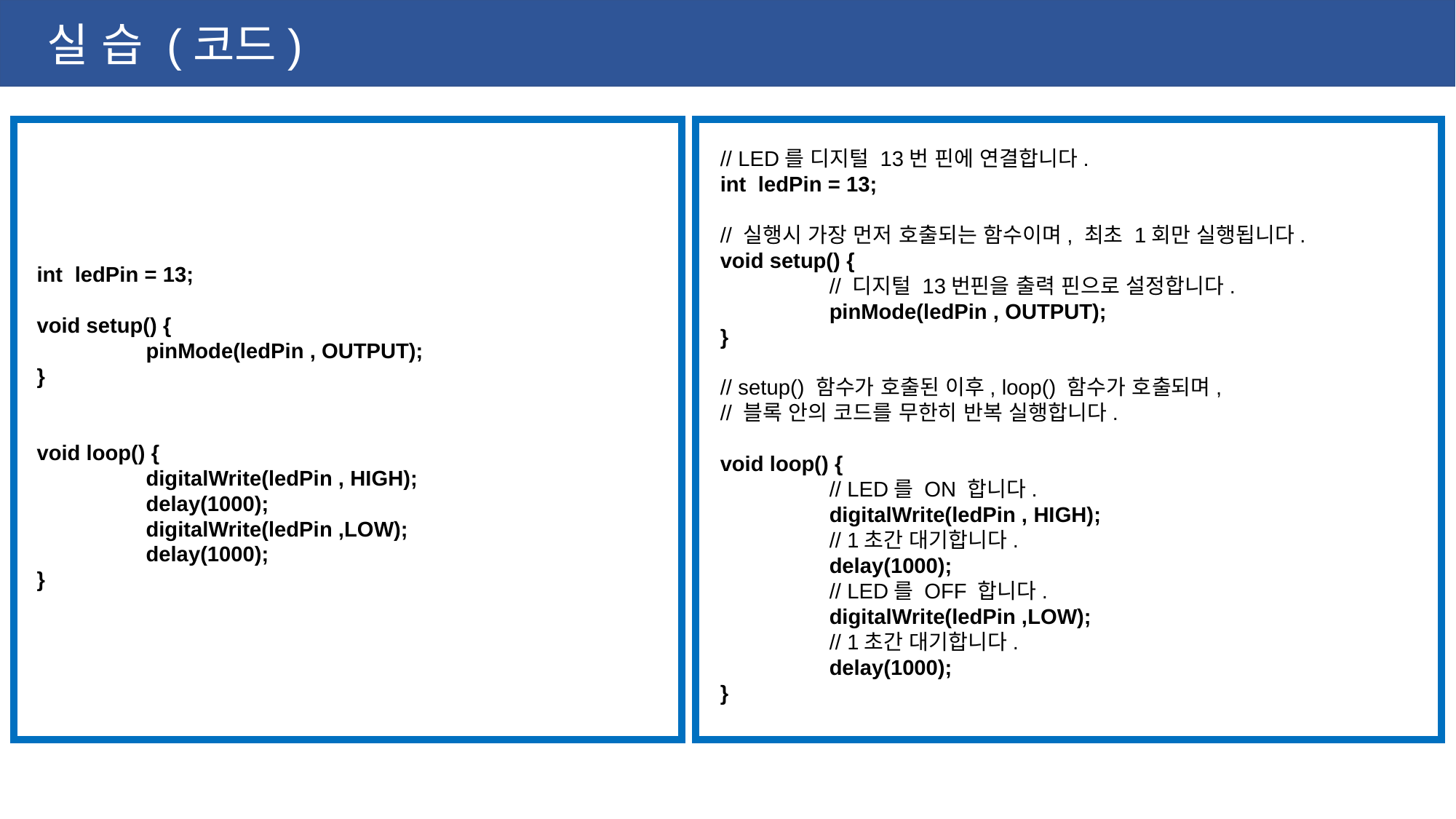

실 습 (코드)

int  ledPin = 13;

void setup() {
	pinMode(ledPin , OUTPUT);
}

void loop() {
	digitalWrite(ledPin , HIGH);
	delay(1000);
	digitalWrite(ledPin ,LOW);
	delay(1000);
}

// LED를 디지털 13번 핀에 연결합니다.
int  ledPin = 13;

// 실행시 가장 먼저 호출되는 함수이며, 최초 1회만 실행됩니다.
void setup() {
	// 디지털 13번핀을 출력 핀으로 설정합니다.
	pinMode(ledPin , OUTPUT);
}

// setup() 함수가 호출된 이후, loop() 함수가 호출되며,
// 블록 안의 코드를 무한히 반복 실행합니다.

void loop() {
	// LED를 ON 합니다.
	digitalWrite(ledPin , HIGH);
	// 1초간 대기합니다.
	delay(1000);
	// LED를 OFF 합니다.
	digitalWrite(ledPin ,LOW);
	// 1초간 대기합니다.
	delay(1000);
}